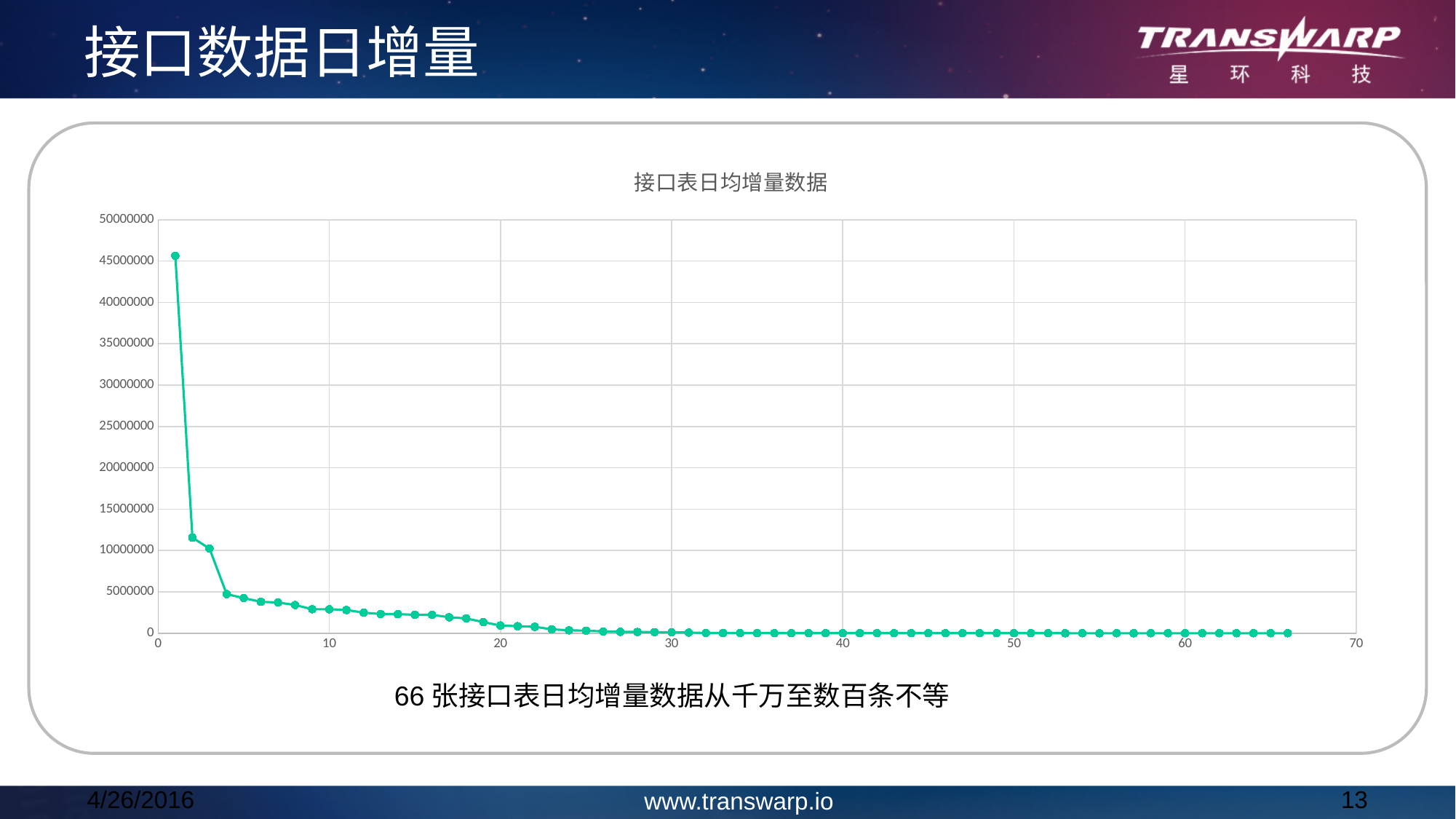

接口数据日增量

### Chart: 接口表日均增量数据

| Category |  |
|---|---|
66张接口表日均增量数据从千万至数百条不等